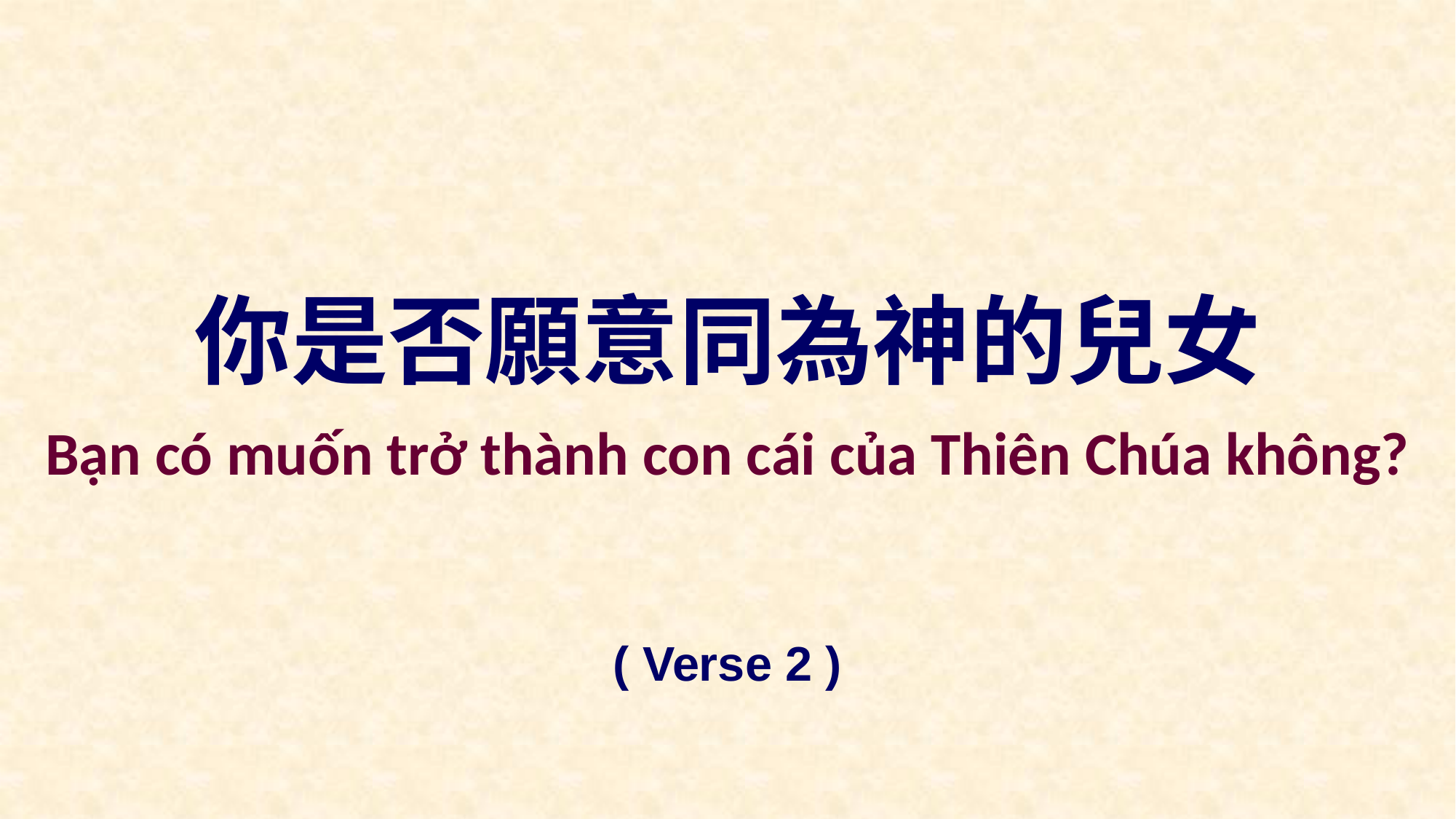

你是否願意同為神的兒女
Bạn có muốn trở thành con cái của Thiên Chúa không?
( Verse 2 )